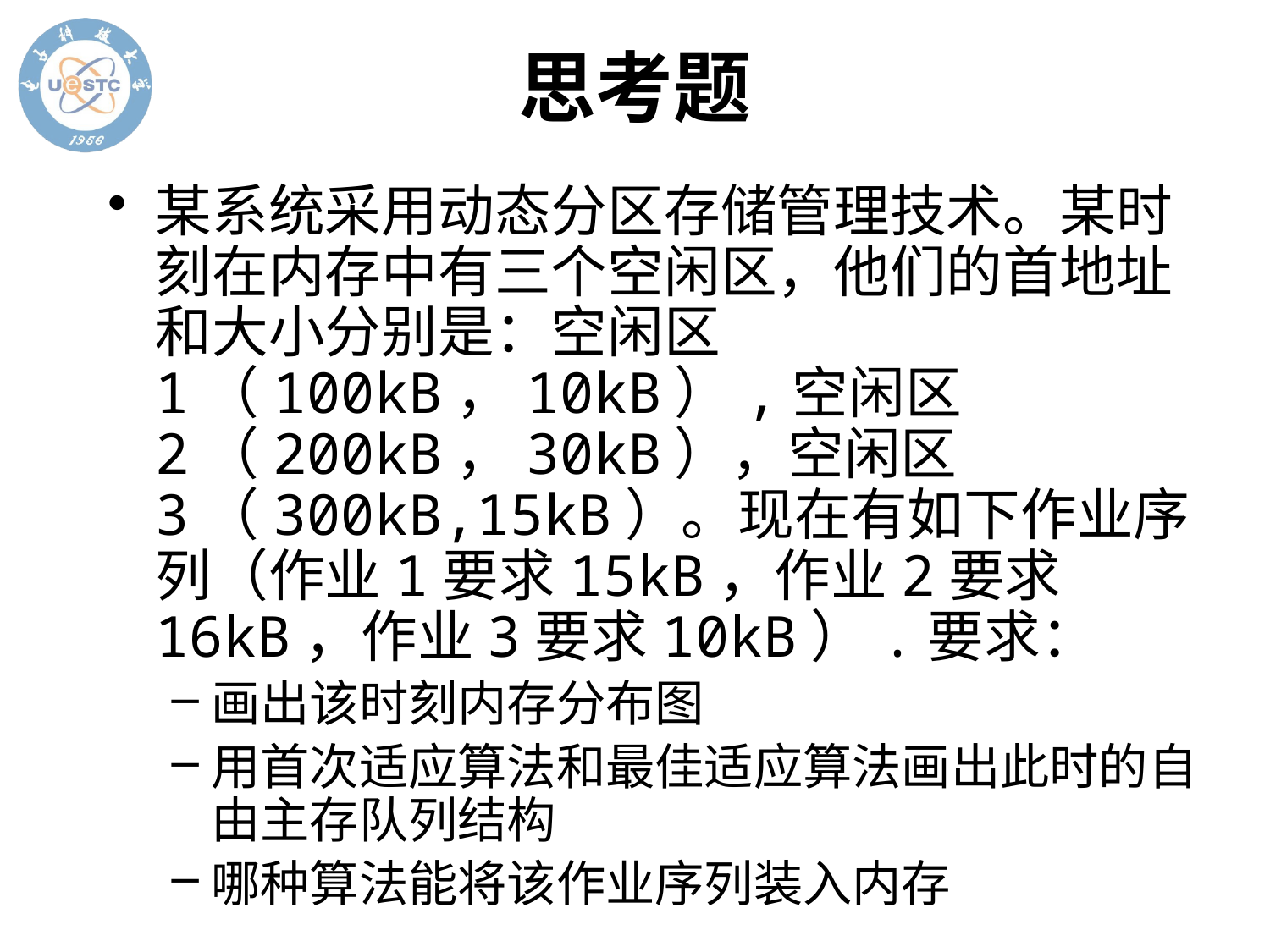

# 思考题
某系统采用动态分区存储管理技术。某时刻在内存中有三个空闲区，他们的首地址和大小分别是：空闲区1（100kB，10kB）,空闲区2（200kB，30kB），空闲区3（300kB,15kB）。现在有如下作业序列（作业1要求15kB，作业2要求16kB，作业3要求10kB）.要求：
画出该时刻内存分布图
用首次适应算法和最佳适应算法画出此时的自由主存队列结构
哪种算法能将该作业序列装入内存